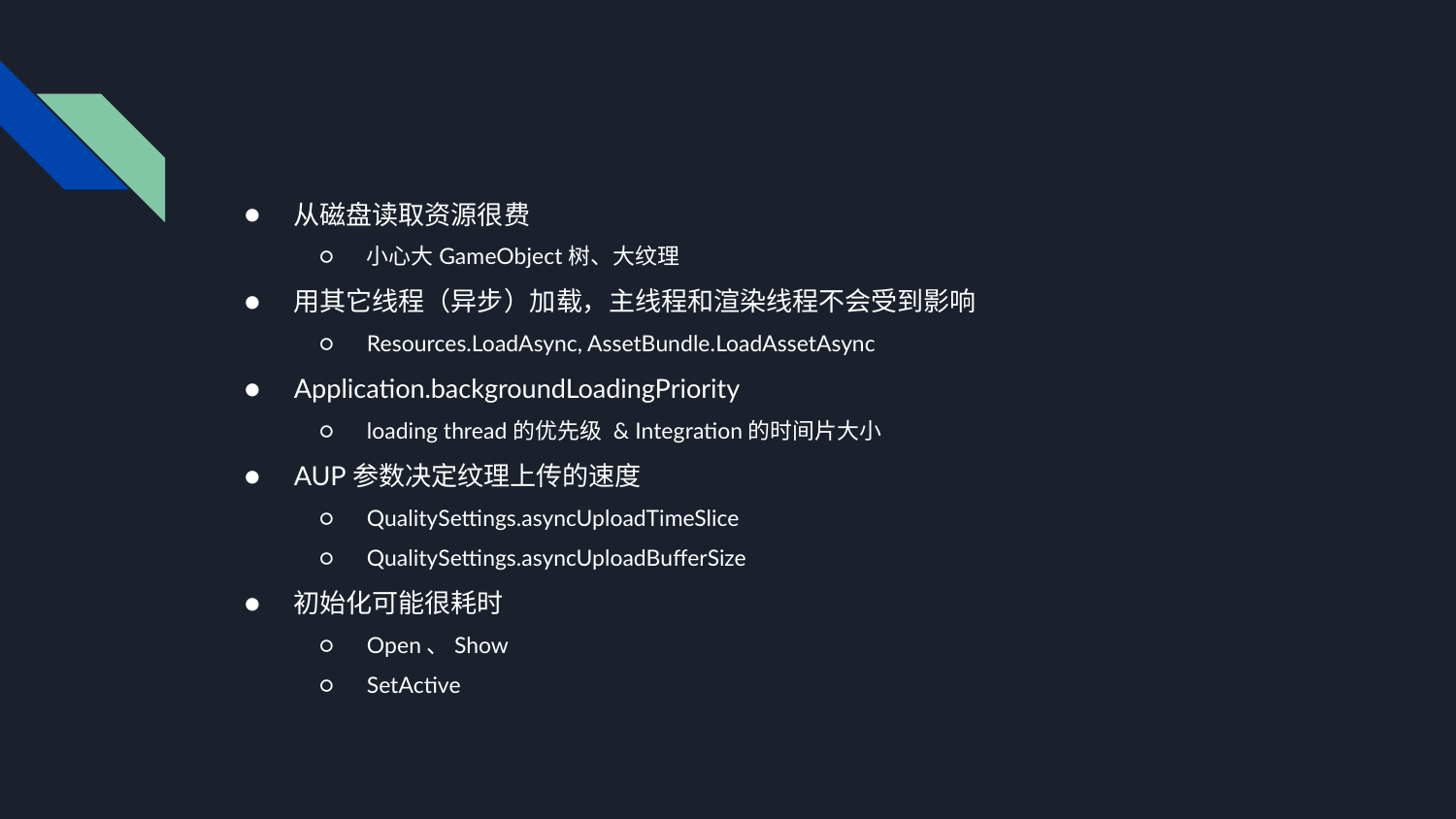

从磁盘读取资源很费
小心大GameObject树、大纹理
用其它线程（异步）加载，主线程和渲染线程不会受到影响
Resources.LoadAsync, AssetBundle.LoadAssetAsync
Application.backgroundLoadingPriority
loading thread的优先级 & Integration的时间片大小
AUP参数决定纹理上传的速度
QualitySettings.asyncUploadTimeSlice
QualitySettings.asyncUploadBufferSize
初始化可能很耗时
Open、Show
SetActive